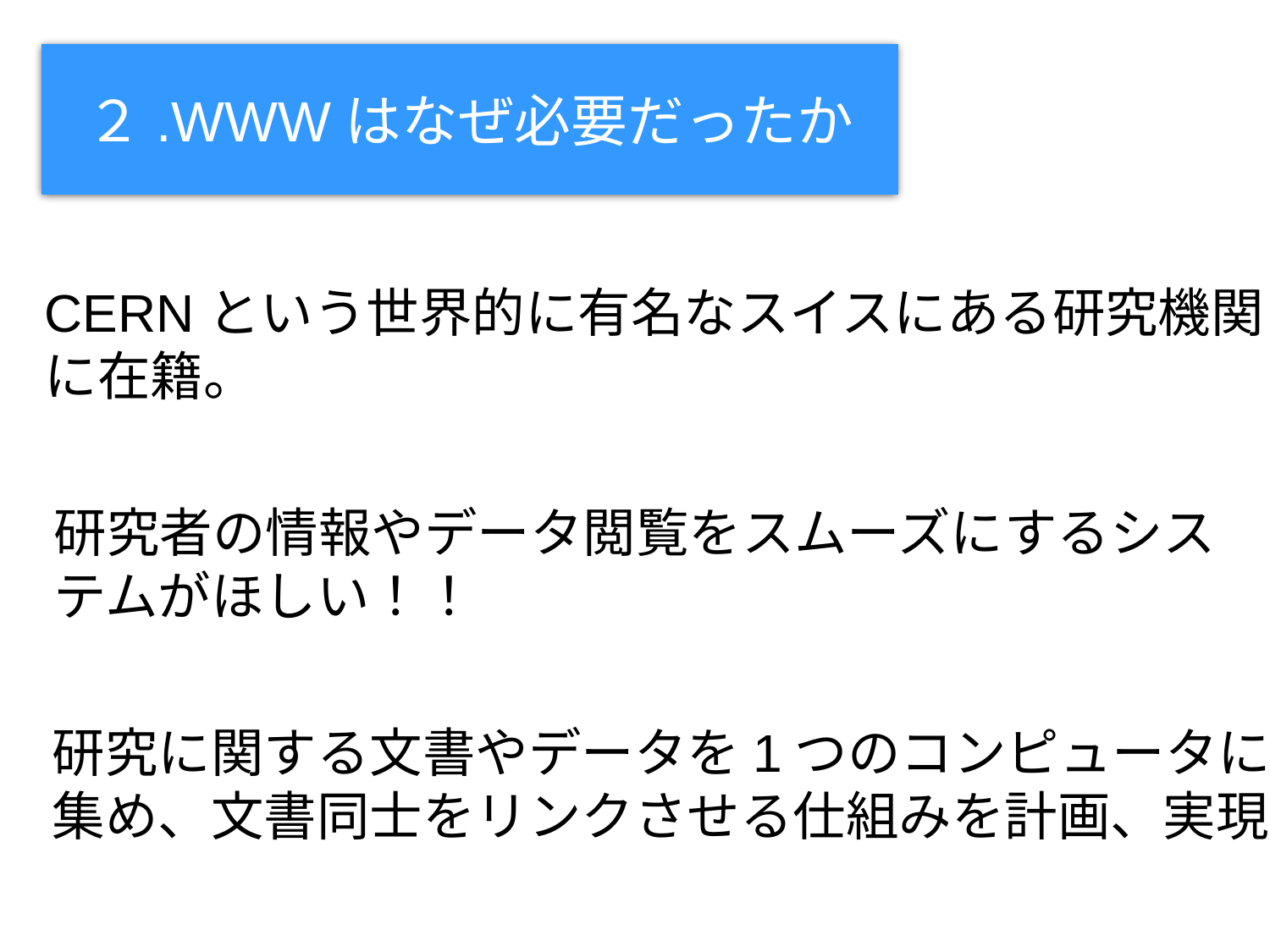

２.WWWはなぜ必要だったか
CERNという世界的に有名なスイスにある研究機関
に在籍。
研究者の情報やデータ閲覧をスムーズにするシス
テムがほしい！！
研究に関する文書やデータを1つのコンピュータに
集め、文書同士をリンクさせる仕組みを計画、実現